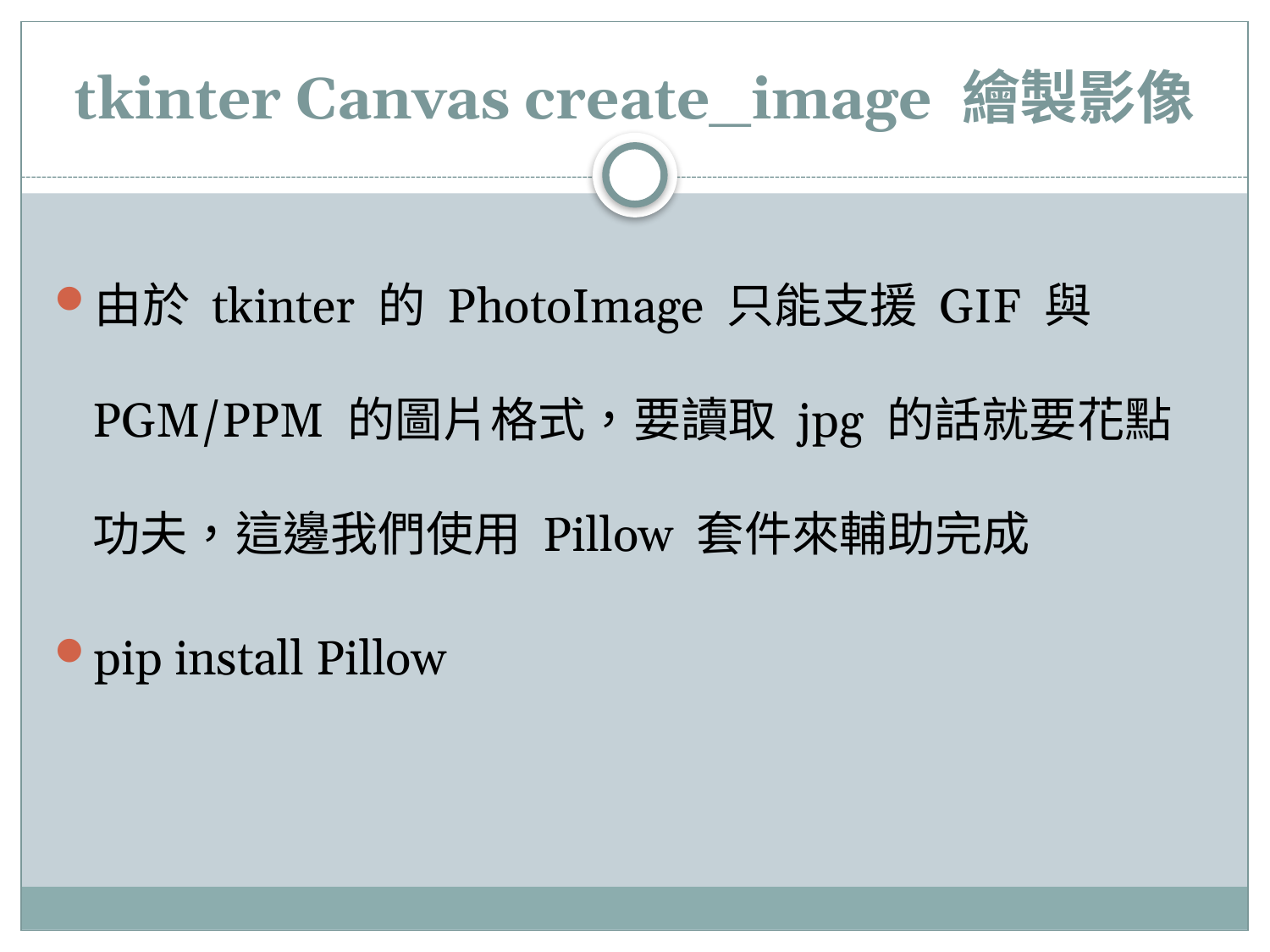

# tkinter Canvas create_image 繪製影像
由於 tkinter 的 PhotoImage 只能支援 GIF 與 PGM/PPM 的圖片格式，要讀取 jpg 的話就要花點功夫，這邊我們使用 Pillow 套件來輔助完成
pip install Pillow